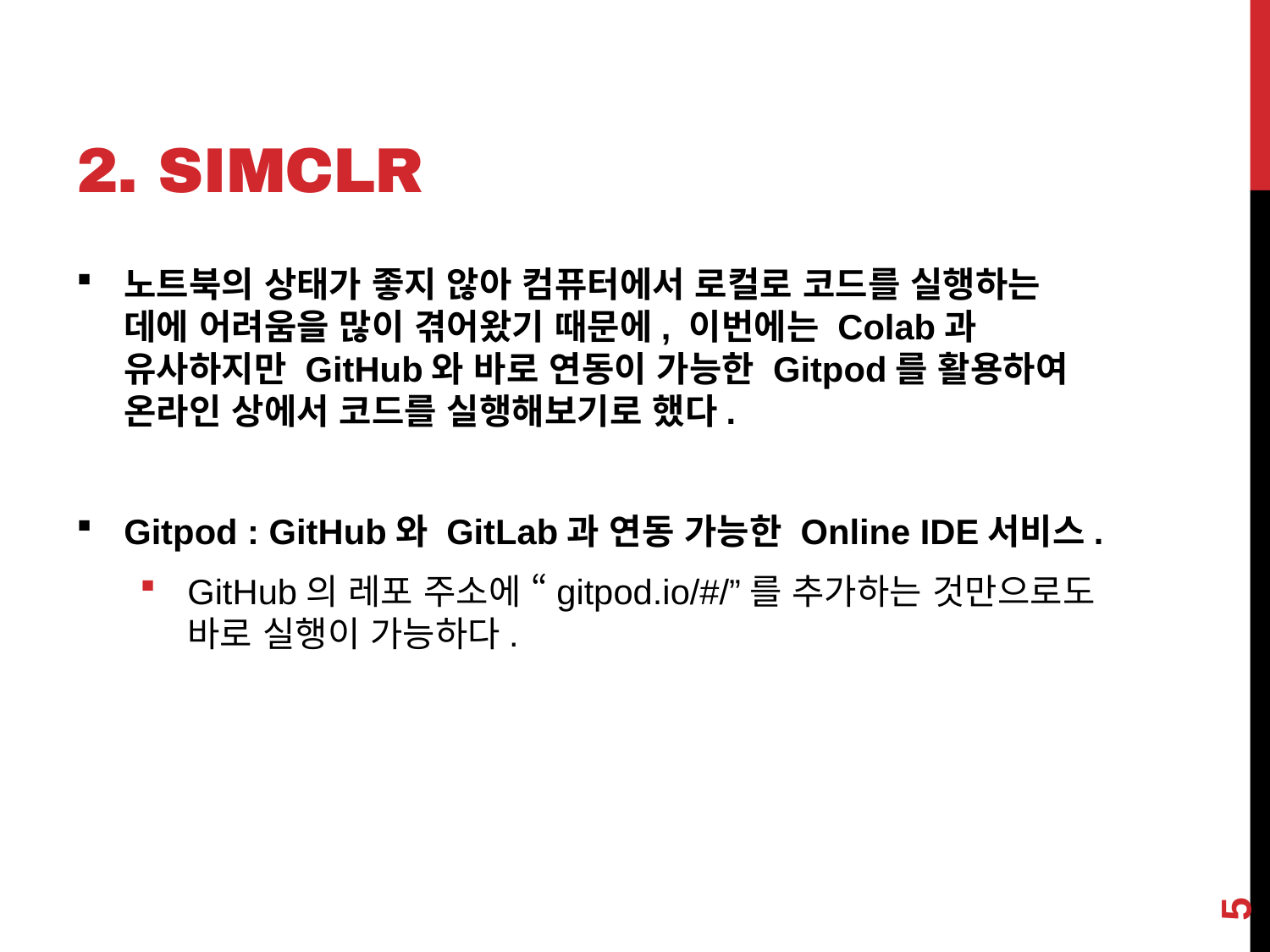

# 2. simclr
노트북의 상태가 좋지 않아 컴퓨터에서 로컬로 코드를 실행하는 데에 어려움을 많이 겪어왔기 때문에, 이번에는 Colab과 유사하지만 GitHub와 바로 연동이 가능한 Gitpod를 활용하여 온라인 상에서 코드를 실행해보기로 했다.

Gitpod : GitHub와 GitLab과 연동 가능한 Online IDE서비스.
GitHub의 레포 주소에 “gitpod.io/#/”를 추가하는 것만으로도 바로 실행이 가능하다.
5